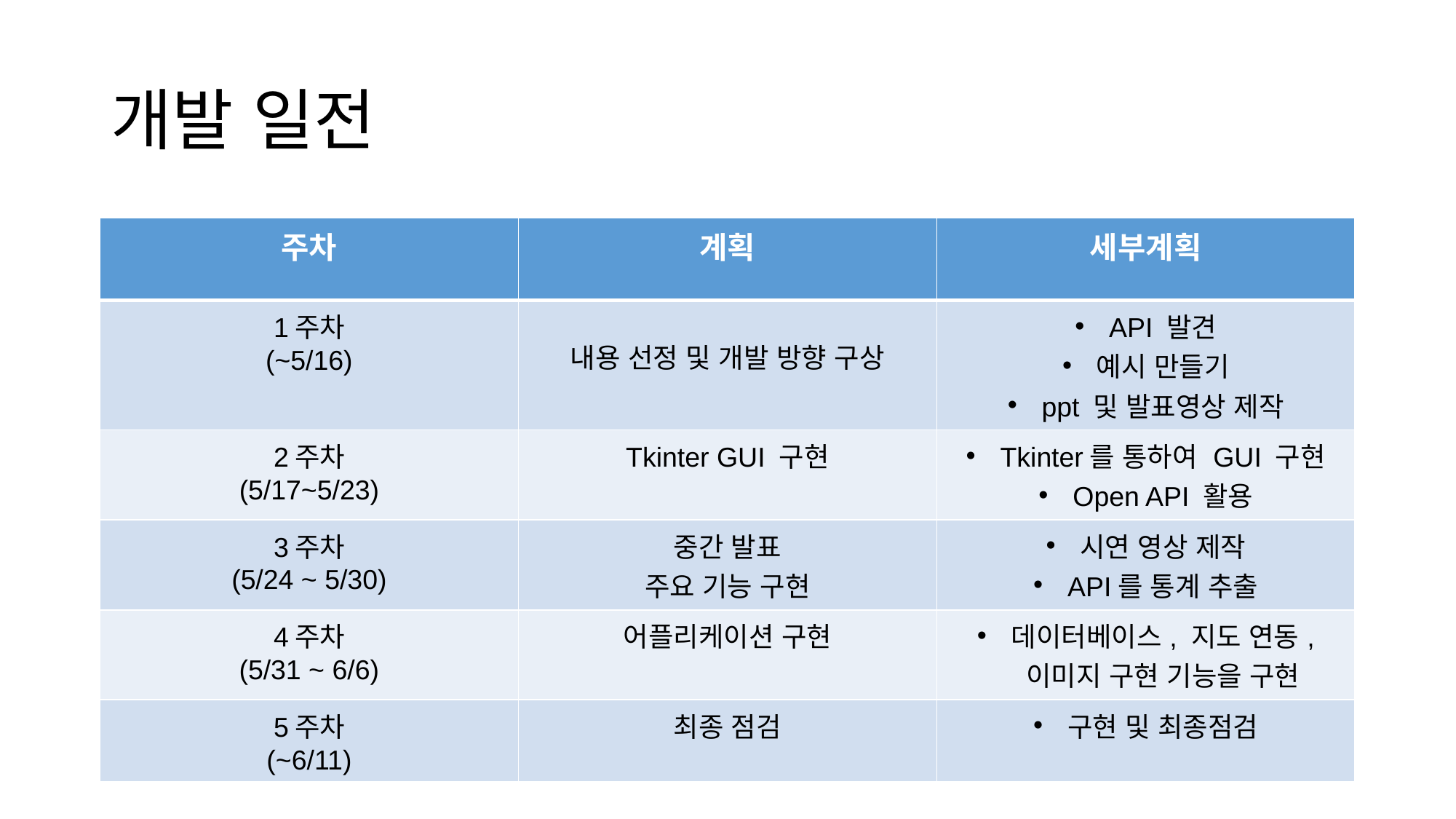

# 개발 일전
| 주차 | 계획 | 세부계획 |
| --- | --- | --- |
| 1주차 (~5/16) | 내용 선정 및 개발 방향 구상 | API 발견 예시 만들기 ppt 및 발표영상 제작 |
| 2주차 (5/17~5/23) | Tkinter GUI 구현 | Tkinter를 통하여 GUI 구현 Open API 활용 |
| 3주차 (5/24 ~ 5/30) | 중간 발표 주요 기능 구현 | 시연 영상 제작 API를 통계 추출 |
| 4주차 (5/31 ~ 6/6) | 어플리케이션 구현 | 데이터베이스, 지도 연동, 이미지 구현 기능을 구현 |
| 5주차 (~6/11) | 최종 점검 | 구현 및 최종점검 |